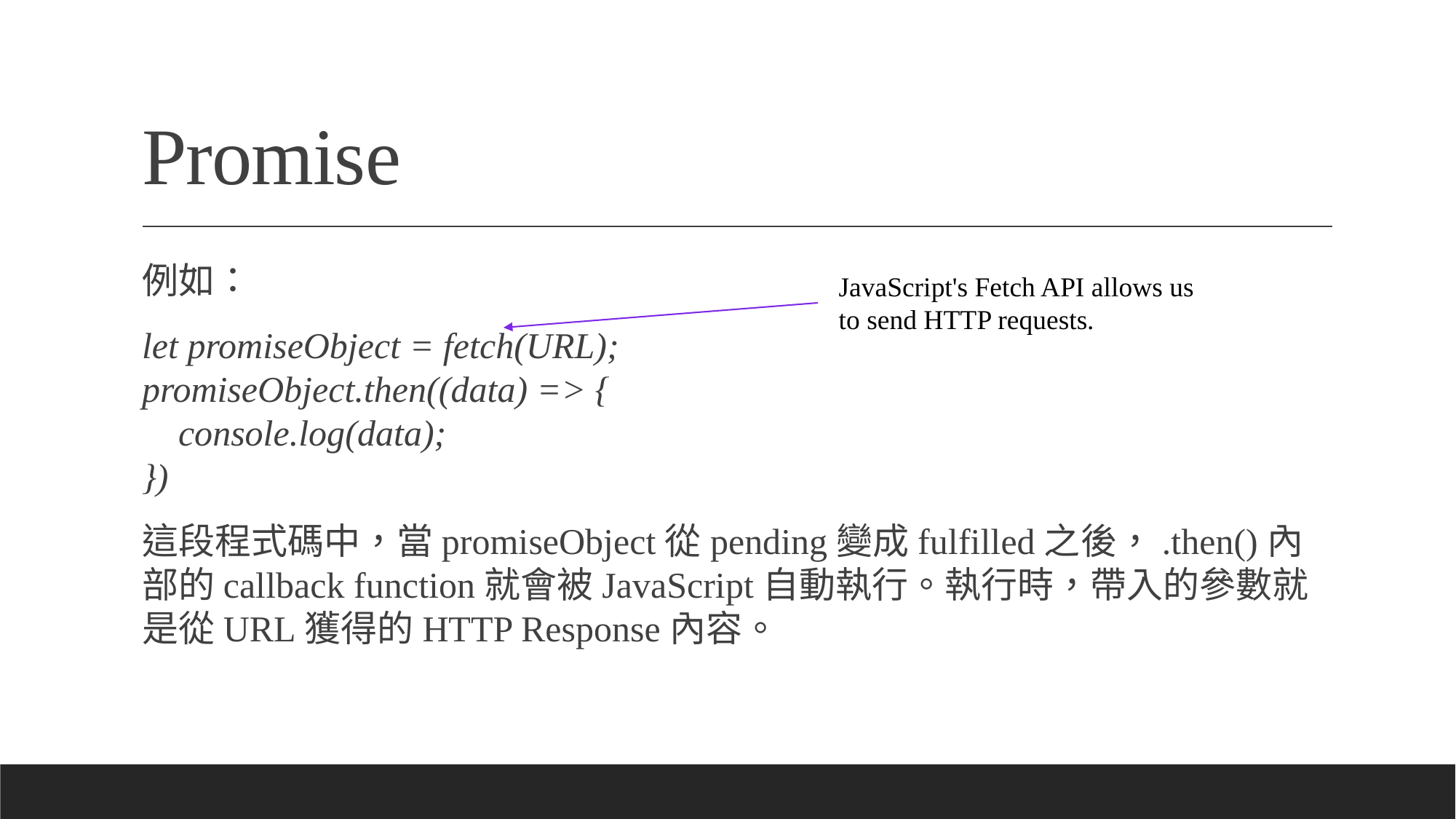

# Promise
例如：
let promiseObject = fetch(URL);
promiseObject.then((data) => {
    console.log(data);
})
這段程式碼中，當promiseObject從pending變成fulfilled之後，.then()內部的callback function就會被JavaScript自動執行。執行時，帶入的參數就是從URL獲得的HTTP Response內容。
JavaScript's Fetch API allows us to send HTTP requests.